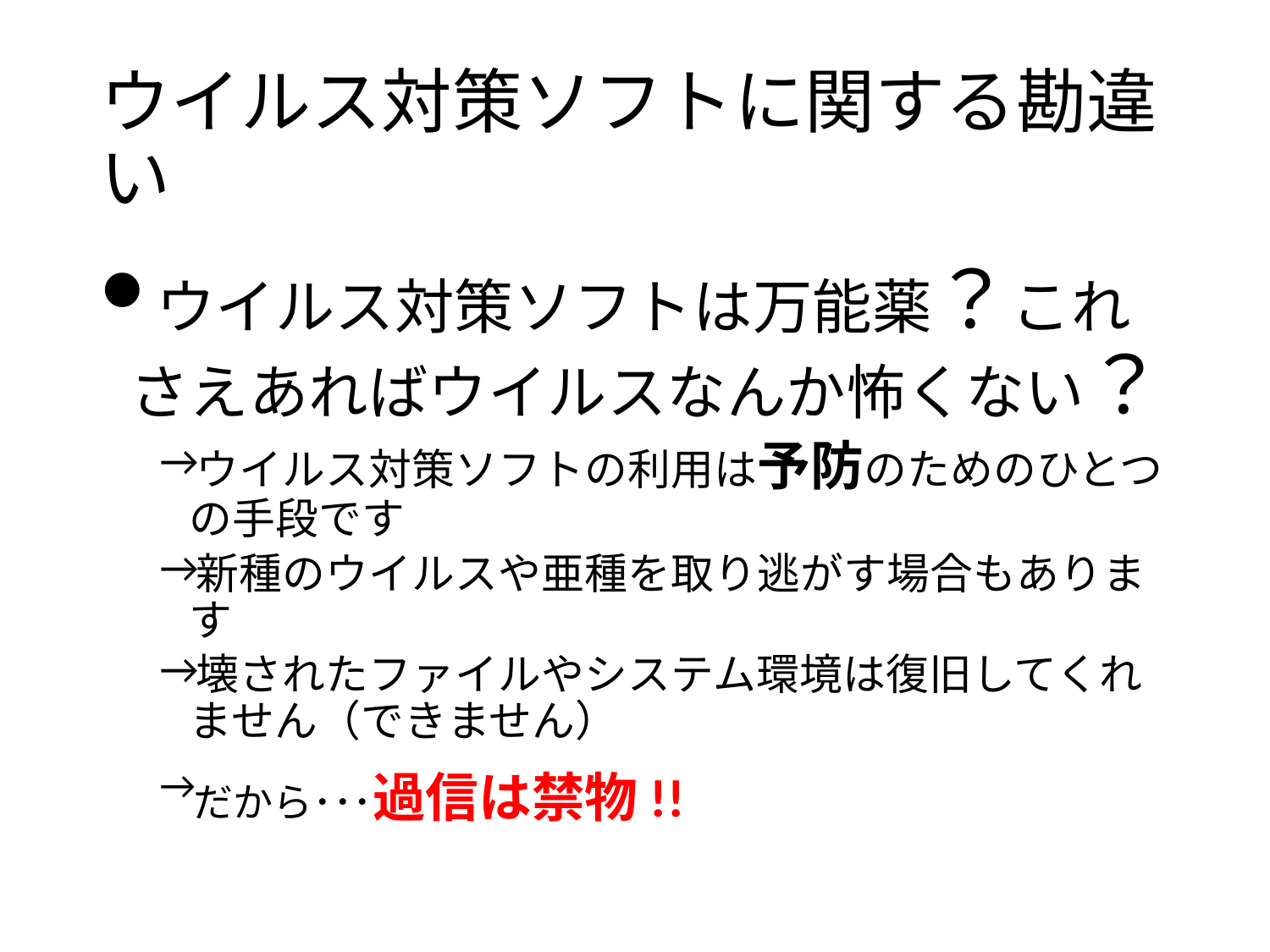

# ウイルス対策ソフトに関する勘違い
ウイルス対策ソフトは万能薬？これさえあればウイルスなんか怖くない？
ウイルス対策ソフトの利用は予防のためのひとつの手段です
新種のウイルスや亜種を取り逃がす場合もあります
壊されたファイルやシステム環境は復旧してくれません（できません）
だから･･･過信は禁物!! は禁物!!